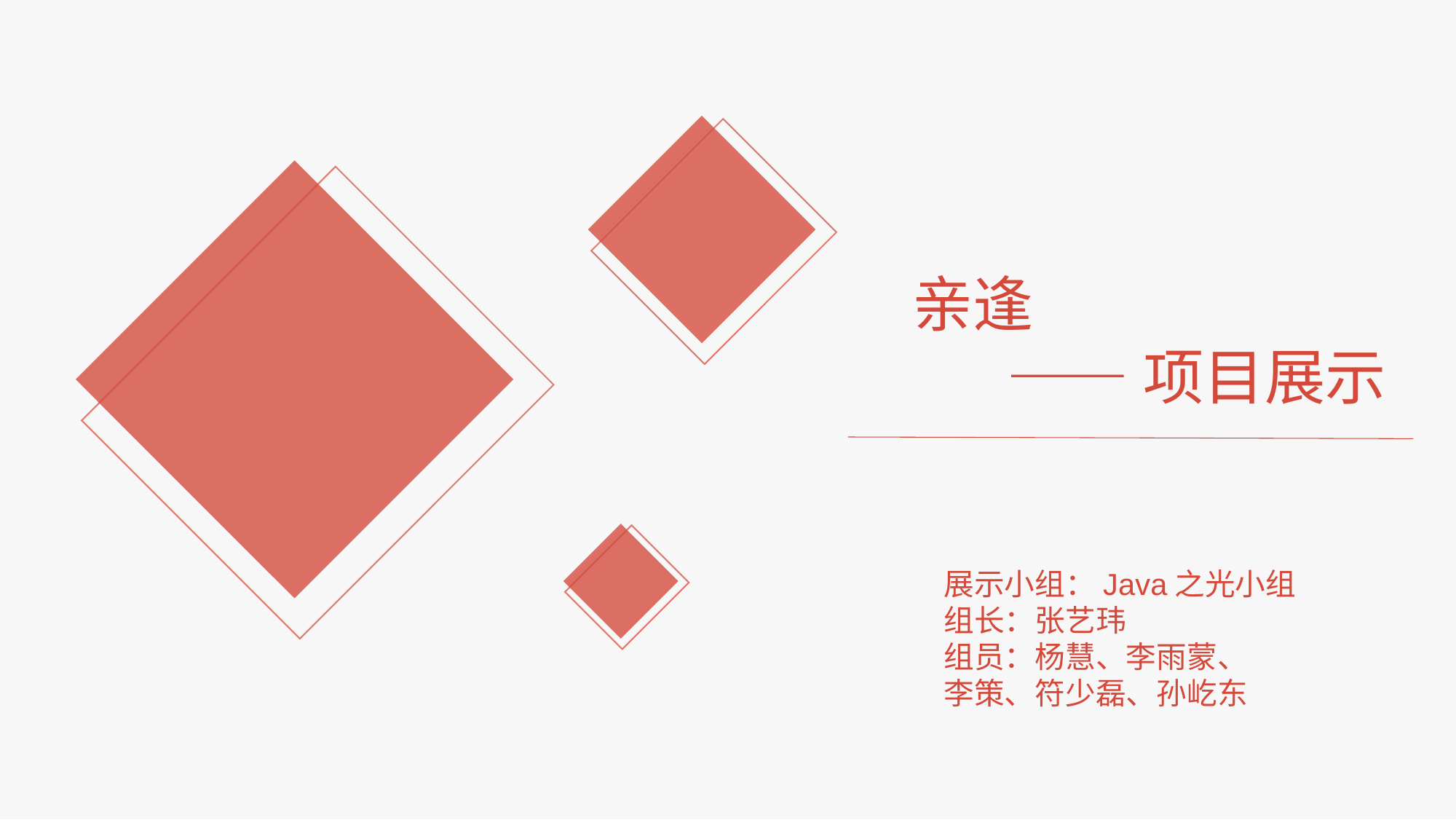

亲逢
       ——项目展示

展示小组：Java之光小组
组长：张艺玮
组员：杨慧、李雨蒙、
李策、符少磊、孙屹东